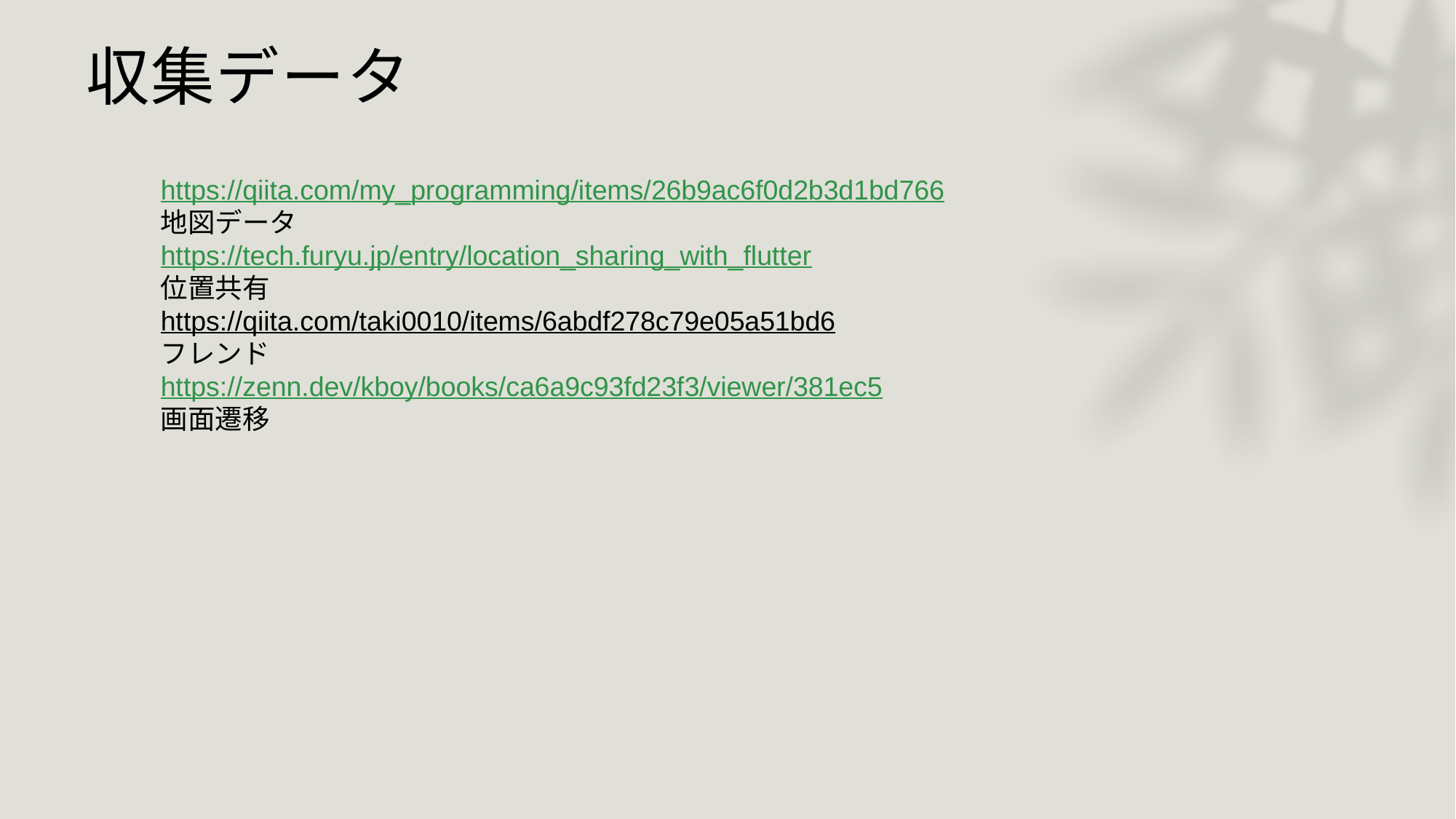

# 収集データ
https://qiita.com/my_programming/items/26b9ac6f0d2b3d1bd766
地図データ
https://tech.furyu.jp/entry/location_sharing_with_flutter
位置共有
https://qiita.com/taki0010/items/6abdf278c79e05a51bd6
フレンド
https://zenn.dev/kboy/books/ca6a9c93fd23f3/viewer/381ec5
画面遷移